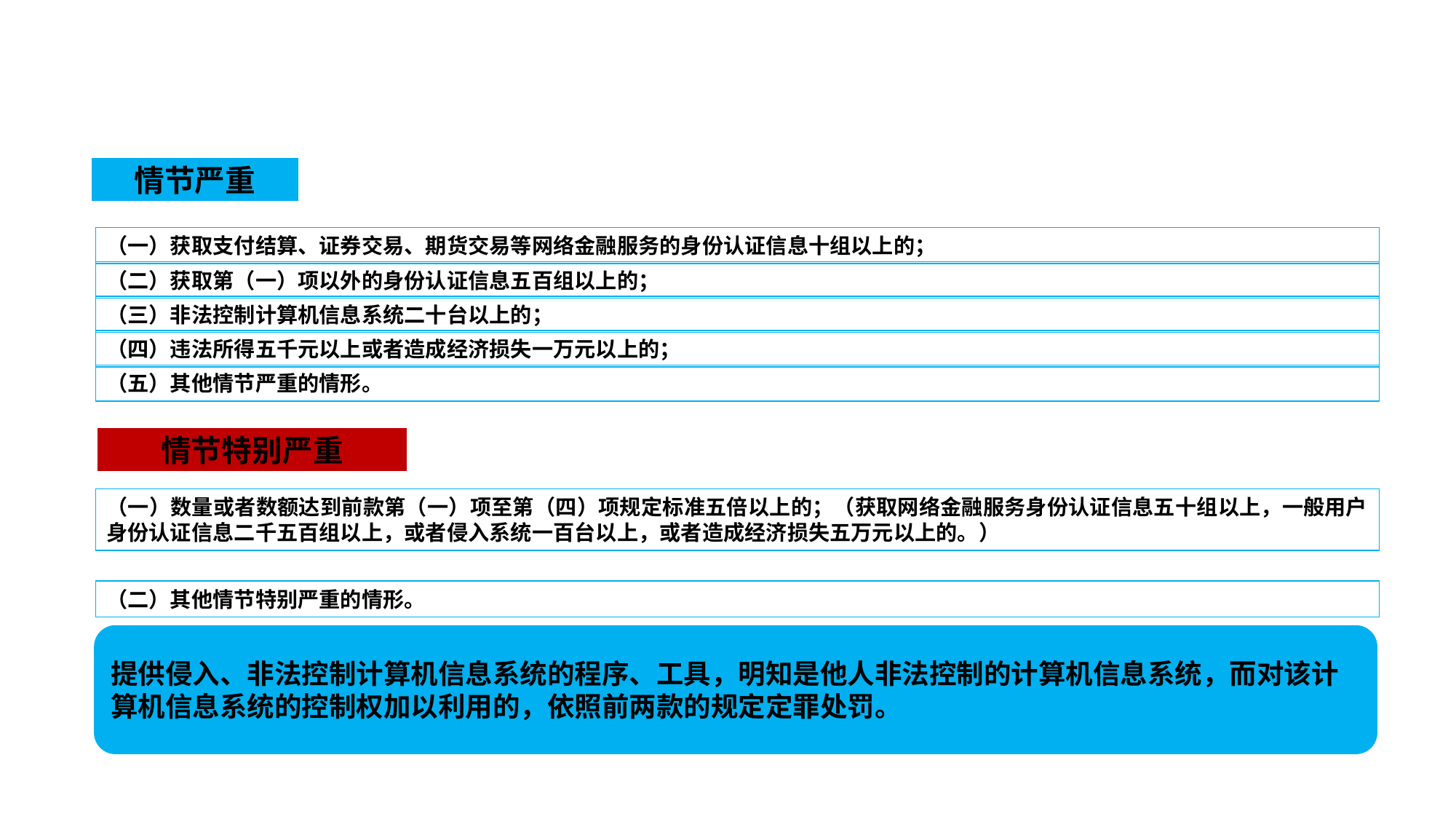

情节严重
（一）获取支付结算、证券交易、期货交易等网络金融服务的身份认证信息十组以上的；
（二）获取第（一）项以外的身份认证信息五百组以上的；
（三）非法控制计算机信息系统二十台以上的；
（四）违法所得五千元以上或者造成经济损失一万元以上的；
（五）其他情节严重的情形。
情节特别严重
（一）数量或者数额达到前款第（一）项至第（四）项规定标准五倍以上的；（获取网络金融服务身份认证信息五十组以上，一般用户身份认证信息二千五百组以上，或者侵入系统一百台以上，或者造成经济损失五万元以上的。）
（二）其他情节特别严重的情形。
提供侵入、非法控制计算机信息系统的程序、工具，明知是他人非法控制的计算机信息系统，而对该计算机信息系统的控制权加以利用的，依照前两款的规定定罪处罚。